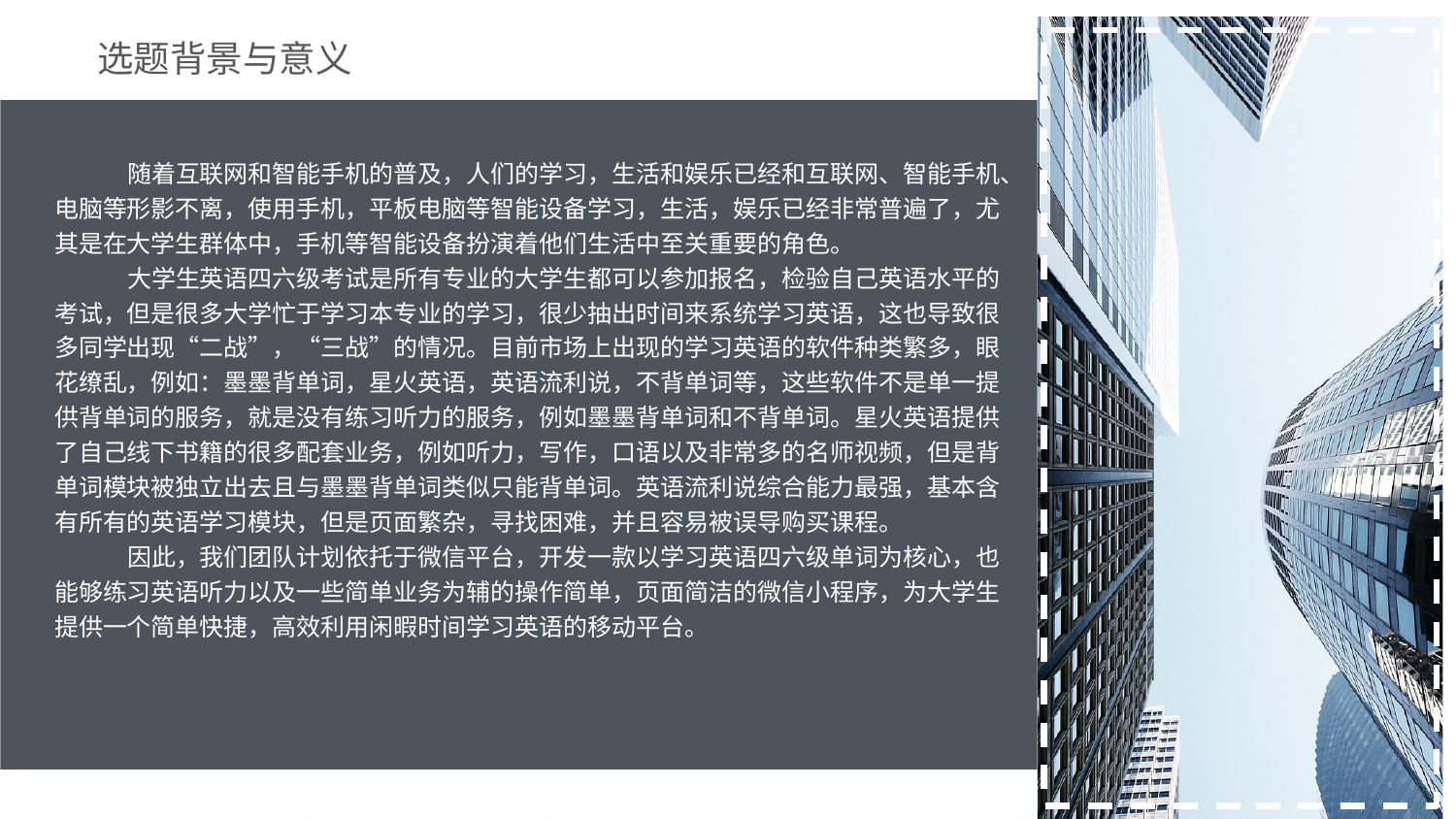

选题背景与意义

随着互联网和智能手机的普及，人们的学习，生活和娱乐已经和互联网、智能手机、电脑等形影不离，使用手机，平板电脑等智能设备学习，生活，娱乐已经非常普遍了，尤其是在大学生群体中，手机等智能设备扮演着他们生活中至关重要的角色。
大学生英语四六级考试是所有专业的大学生都可以参加报名，检验自己英语水平的考试，但是很多大学忙于学习本专业的学习，很少抽出时间来系统学习英语，这也导致很多同学出现“二战”，“三战”的情况。目前市场上出现的学习英语的软件种类繁多，眼花缭乱，例如：墨墨背单词，星火英语，英语流利说，不背单词等，这些软件不是单一提供背单词的服务，就是没有练习听力的服务，例如墨墨背单词和不背单词。星火英语提供了自己线下书籍的很多配套业务，例如听力，写作，口语以及非常多的名师视频，但是背单词模块被独立出去且与墨墨背单词类似只能背单词。英语流利说综合能力最强，基本含有所有的英语学习模块，但是页面繁杂，寻找困难，并且容易被误导购买课程。
因此，我们团队计划依托于微信平台，开发一款以学习英语四六级单词为核心，也能够练习英语听力以及一些简单业务为辅的操作简单，页面简洁的微信小程序，为大学生提供一个简单快捷，高效利用闲暇时间学习英语的移动平台。